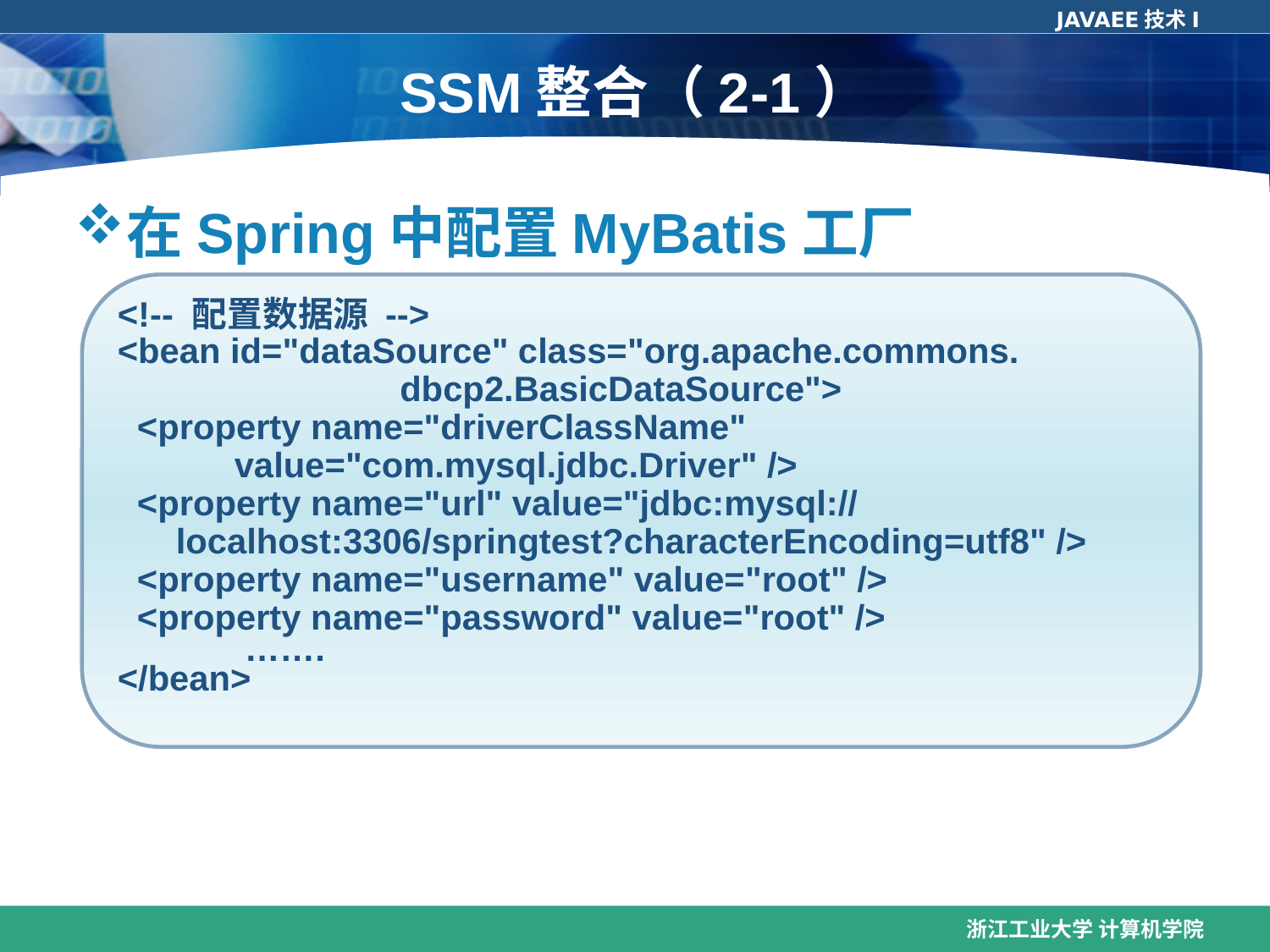

# SSM整合（2-1）
在Spring中配置MyBatis工厂
<!-- 配置数据源 -->
<bean id="dataSource" class="org.apache.commons.
                             dbcp2.BasicDataSource">
  <property name="driverClassName"
            value="com.mysql.jdbc.Driver" />
  <property name="url" value="jdbc:mysql://
      localhost:3306/springtest?characterEncoding=utf8" />
  <property name="username" value="root" />
  <property name="password" value="root" />
	…….
</bean>